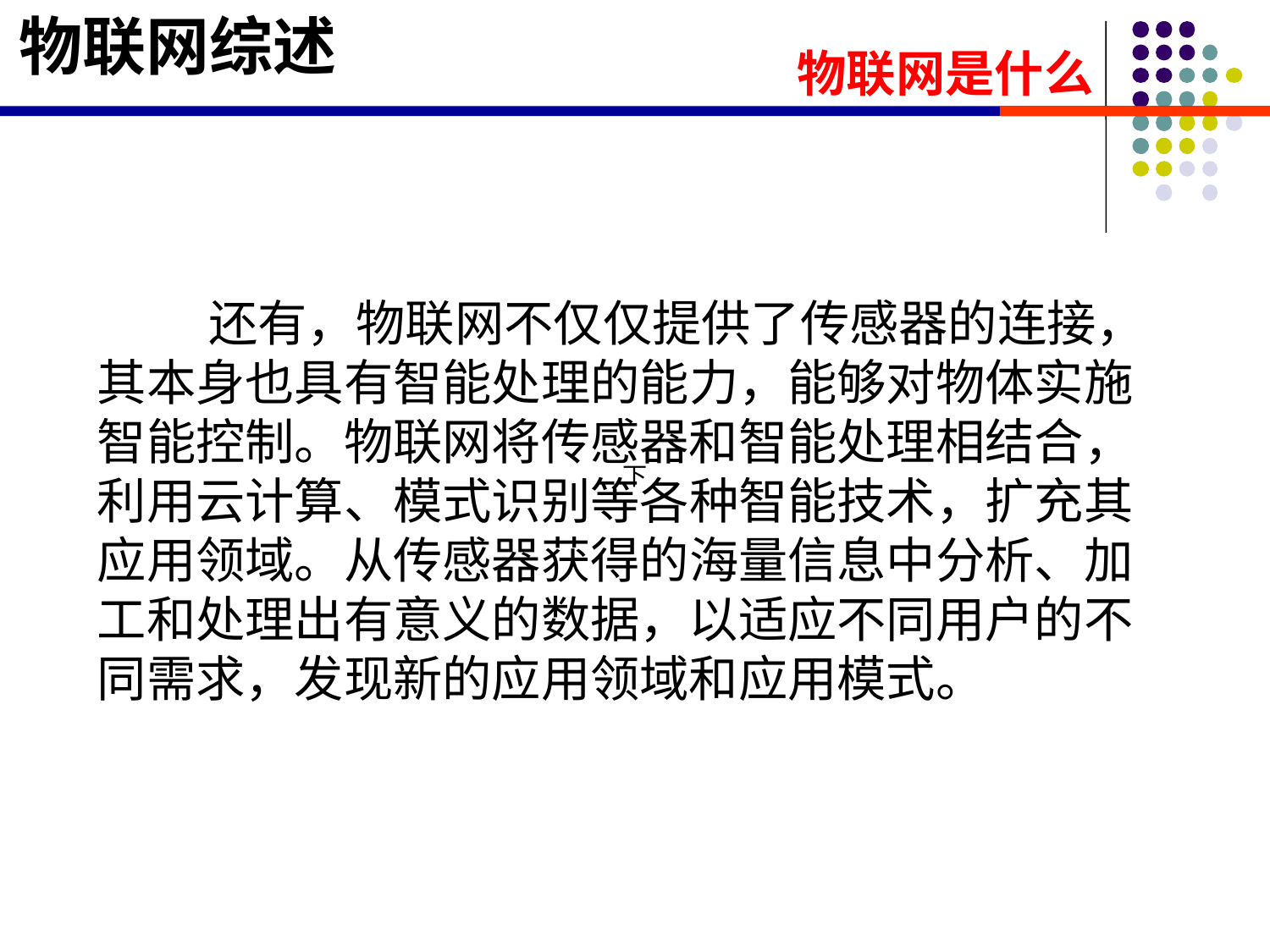

物联网综述
物联网是什么
         还有，物联网不仅仅提供了传感器的连接，其本身也具有智能处理的能力，能够对物体实施智能控制。物联网将传感器和智能处理相结合，利用云计算、模式识别等各种智能技术，扩充其应用领域。从传感器获得的海量信息中分析、加工和处理出有意义的数据，以适应不同用户的不同需求，发现新的应用领域和应用模式。
下